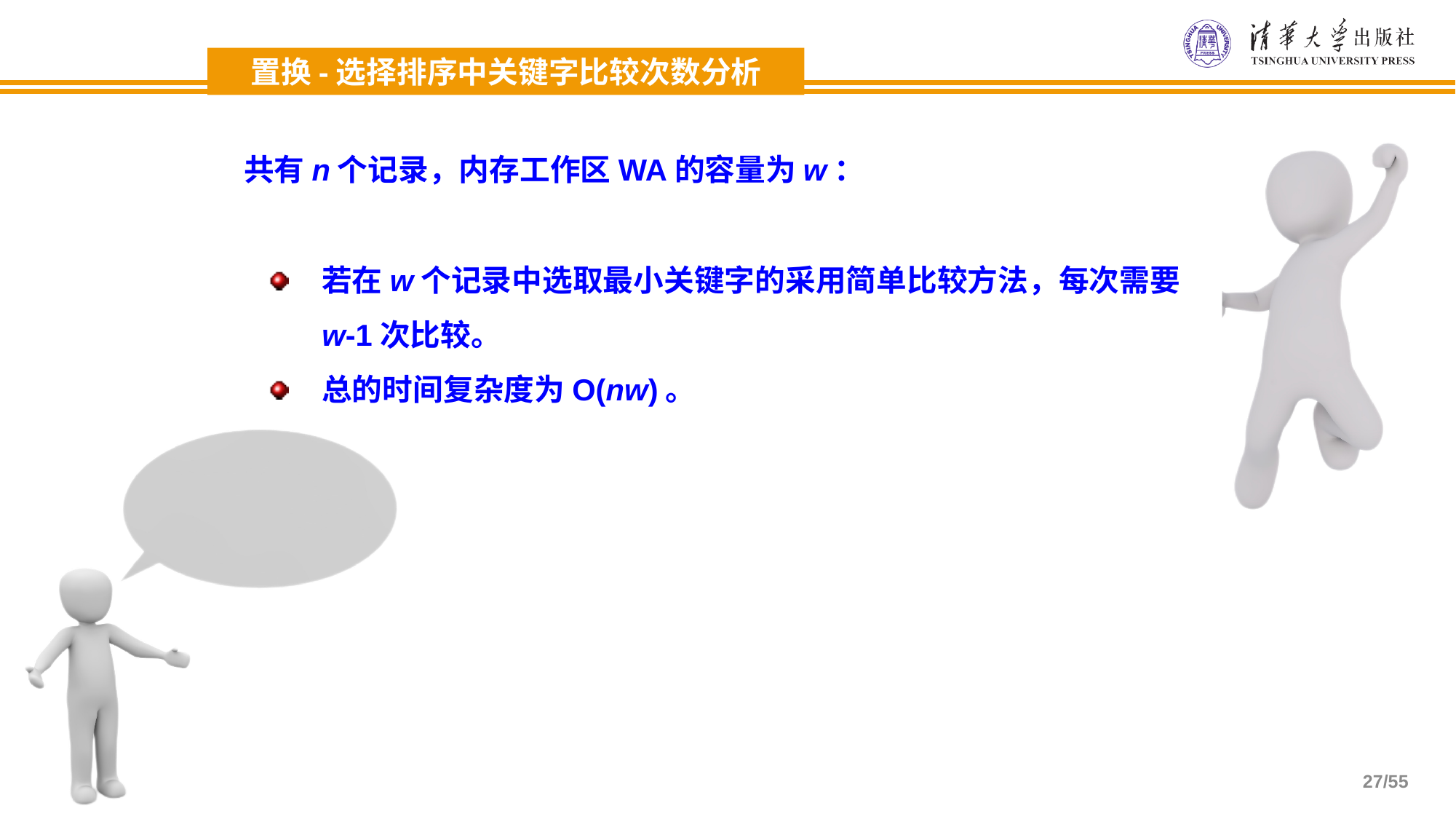

置换-选择排序中关键字比较次数分析
共有n个记录，内存工作区WA的容量为w：
若在w个记录中选取最小关键字的采用简单比较方法，每次需要w-1次比较。
总的时间复杂度为O(nw)。
27/55